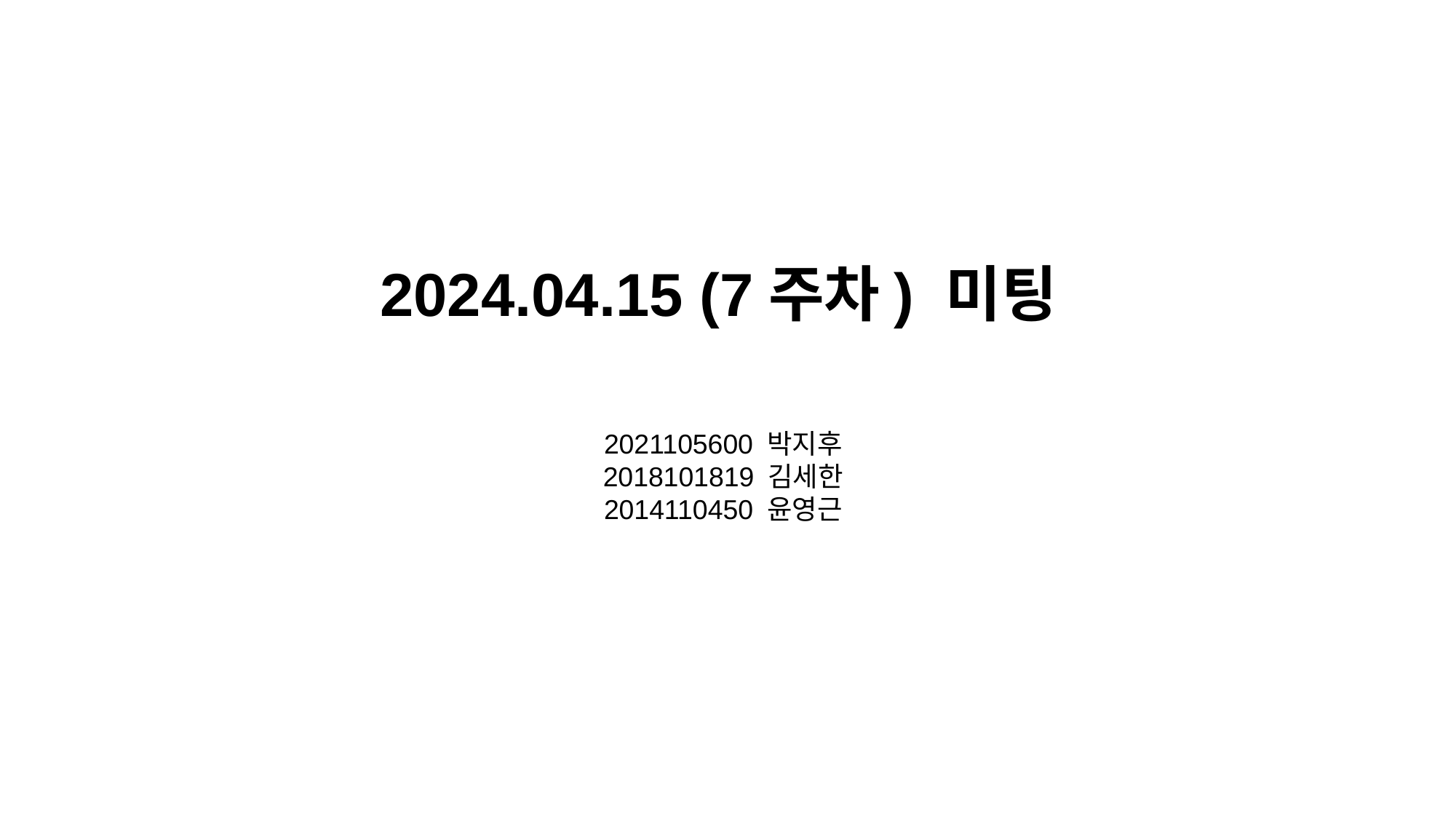

2024.04.15 (7주차) 미팅

2021105600 박지후
2018101819 김세한
2014110450 윤영근